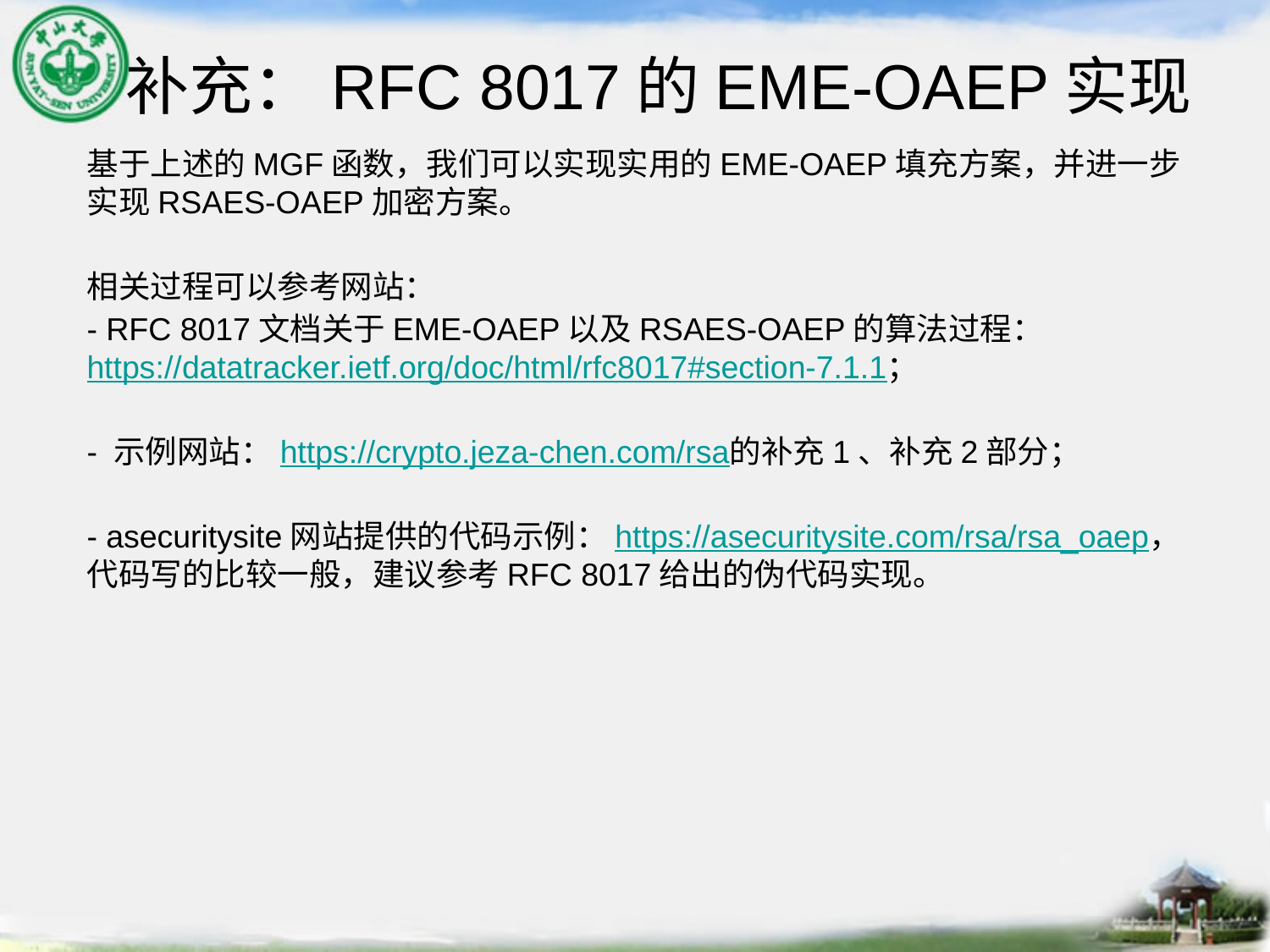

补充：RFC 8017的EME-OAEP实现
基于上述的MGF函数，我们可以实现实用的EME-OAEP填充方案，并进一步实现RSAES-OAEP加密方案。

相关过程可以参考网站：
- RFC 8017文档关于EME-OAEP以及RSAES-OAEP的算法过程：https://datatracker.ietf.org/doc/html/rfc8017#section-7.1.1；

- 示例网站：https://crypto.jeza-chen.com/rsa的补充1、补充2部分；

- asecuritysite网站提供的代码示例：https://asecuritysite.com/rsa/rsa_oaep，代码写的比较一般，建议参考RFC 8017给出的伪代码实现。